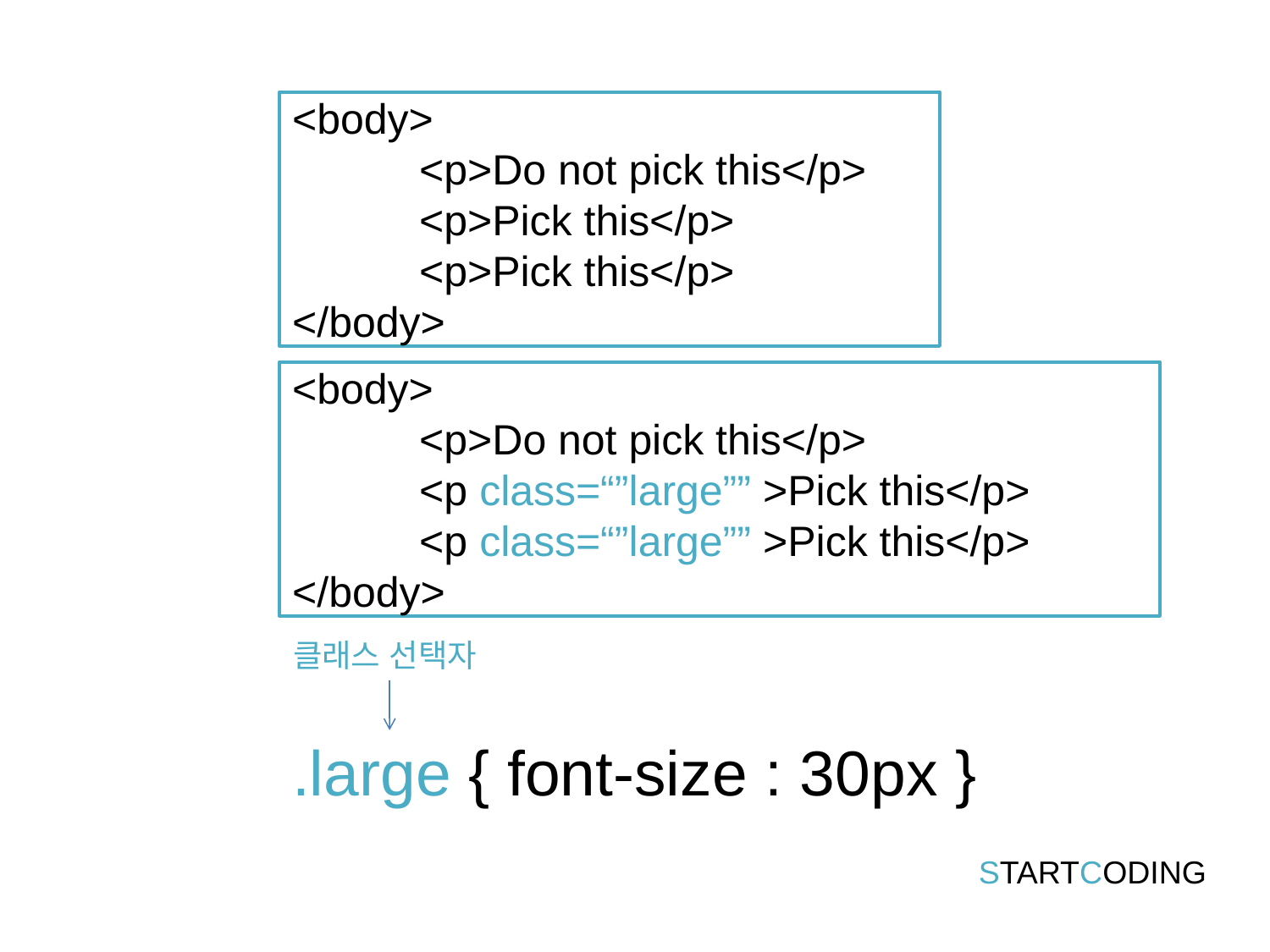

<body>
	<p>Do not pick this</p>
	<p>Pick this</p>
	<p>Pick this</p>
</body>
<body>
	<p>Do not pick this</p>
	<p class=“”large”” >Pick this</p>
	<p class=“”large”” >Pick this</p>
</body>
클래스 선택자
.large { font-size : 30px }
STARTCODING